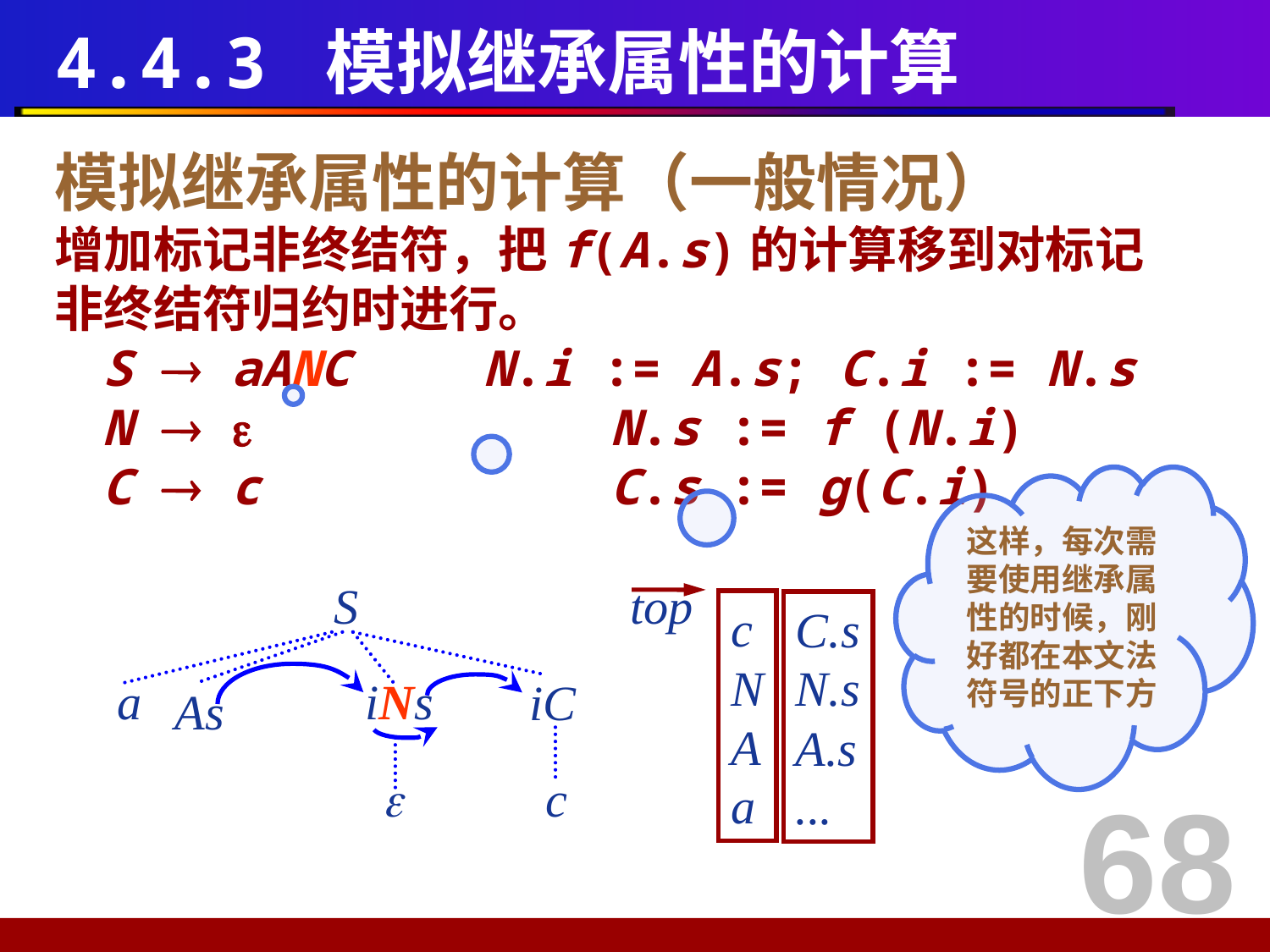

# 4.4.3 模拟继承属性的计算
模拟继承属性的计算（一般情况）
增加标记非终结符，把f(A.s)的计算移到对标记
非终结符归约时进行。
	S → aANC		N.i := A.s; C.i := N.s
	N → ε			N.s := f (N.i)
	C → c			C.s := g(C.i)
这样，每次需要使用继承属性的时候，刚好都在本文法符号的正下方
S

a

iNs
iC
As

ε
c
top

c
N
A
a
C.s
N.s
A.s
...
68